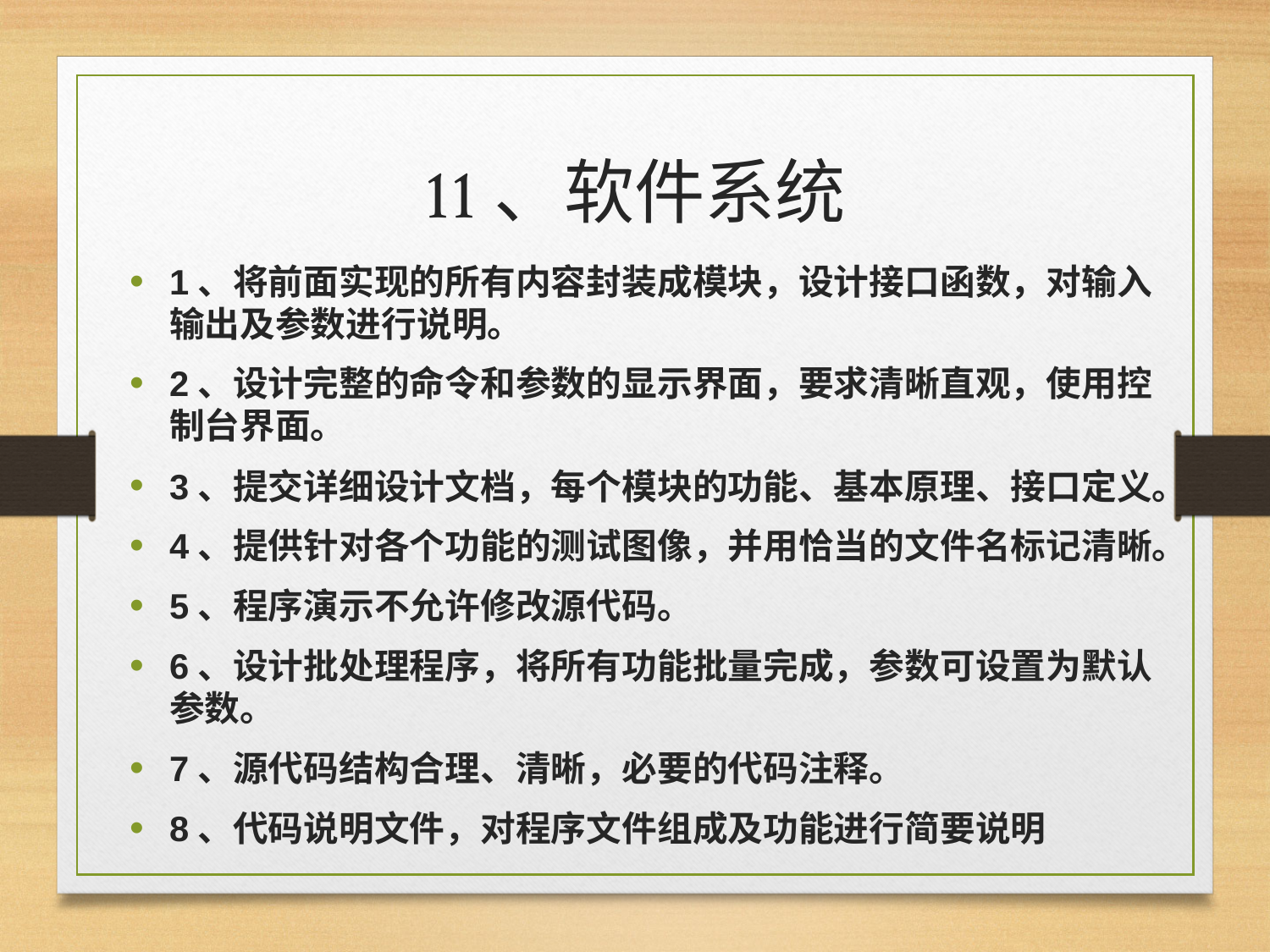

# 11、软件系统
1、将前面实现的所有内容封装成模块，设计接口函数，对输入输出及参数进行说明。
2、设计完整的命令和参数的显示界面，要求清晰直观，使用控制台界面。
3、提交详细设计文档，每个模块的功能、基本原理、接口定义。
4、提供针对各个功能的测试图像，并用恰当的文件名标记清晰。
5、程序演示不允许修改源代码。
6、设计批处理程序，将所有功能批量完成，参数可设置为默认参数。
7、源代码结构合理、清晰，必要的代码注释。
8、代码说明文件，对程序文件组成及功能进行简要说明